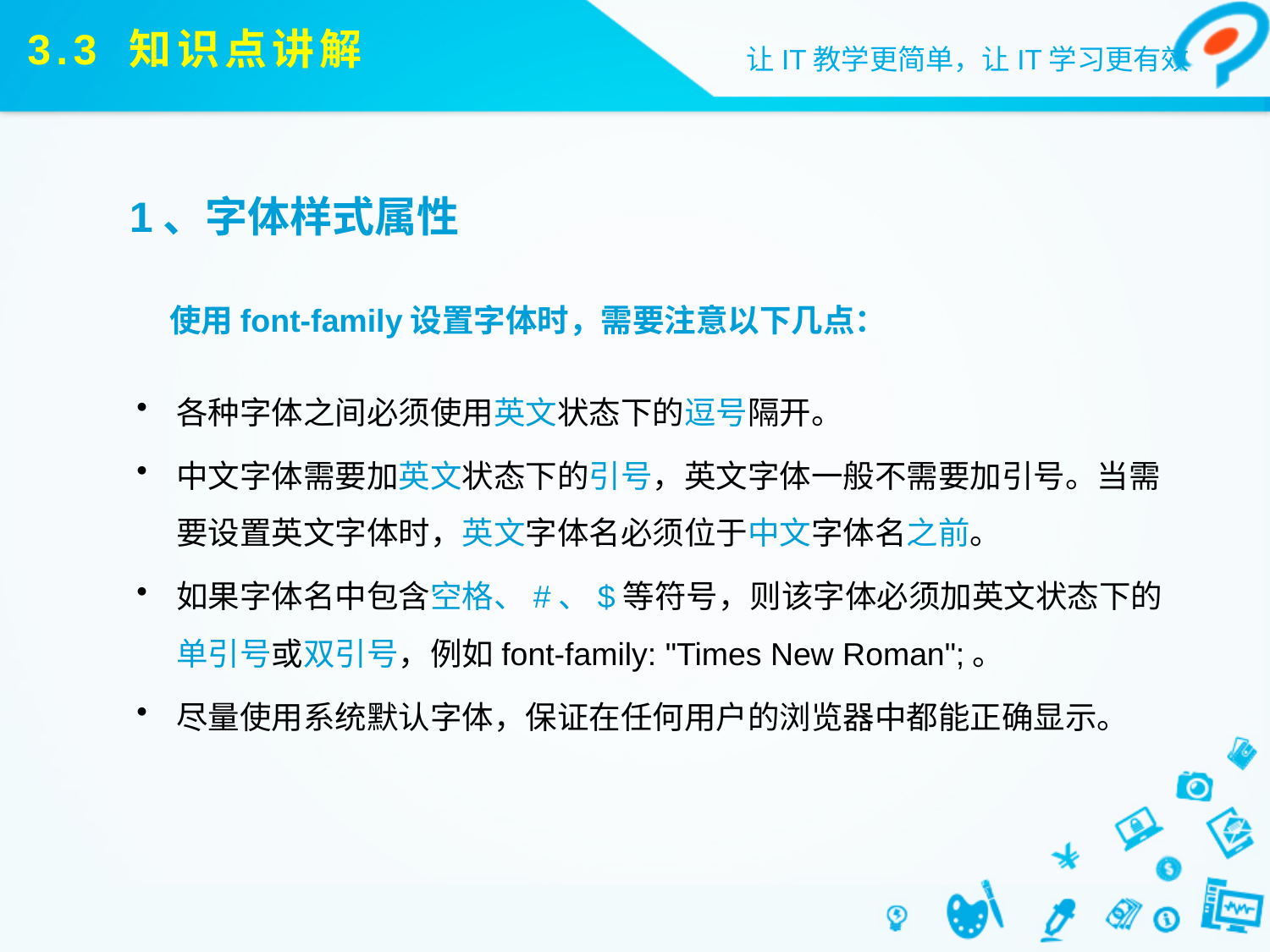

# 3.3 知识点讲解
1、字体样式属性
使用font-family设置字体时，需要注意以下几点：
各种字体之间必须使用英文状态下的逗号隔开。
中文字体需要加英文状态下的引号，英文字体一般不需要加引号。当需要设置英文字体时，英文字体名必须位于中文字体名之前。
如果字体名中包含空格、#、$等符号，则该字体必须加英文状态下的单引号或双引号，例如font-family: "Times New Roman";。
尽量使用系统默认字体，保证在任何用户的浏览器中都能正确显示。